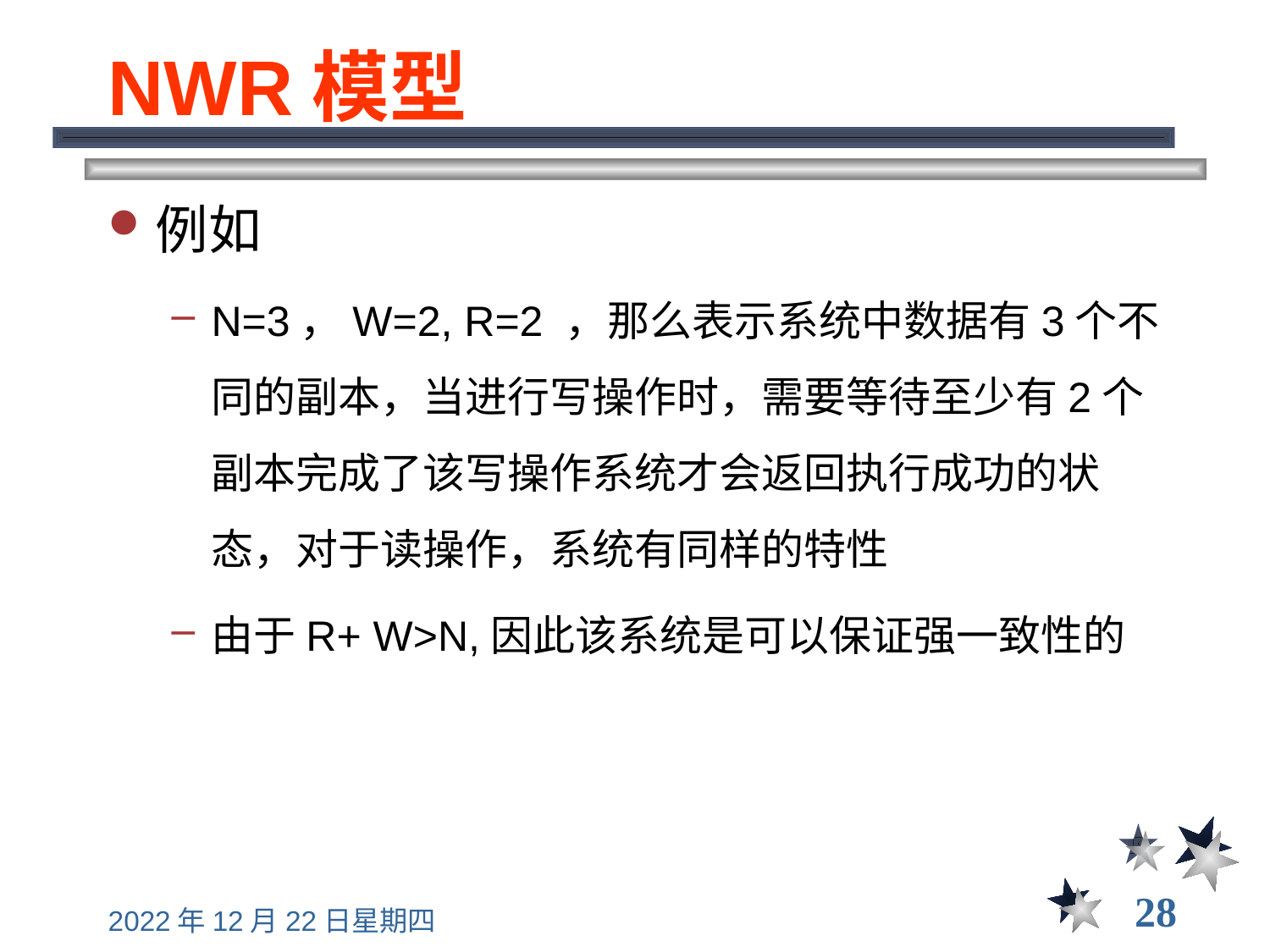

# NWR模型
例如
N=3，W=2, R=2 ，那么表示系统中数据有3个不同的副本，当进行写操作时，需要等待至少有2个副本完成了该写操作系统才会返回执行成功的状态，对于读操作，系统有同样的特性
由于R+ W>N,因此该系统是可以保证强一致性的

28
2022年12月22日星期四
大数据管理----前言